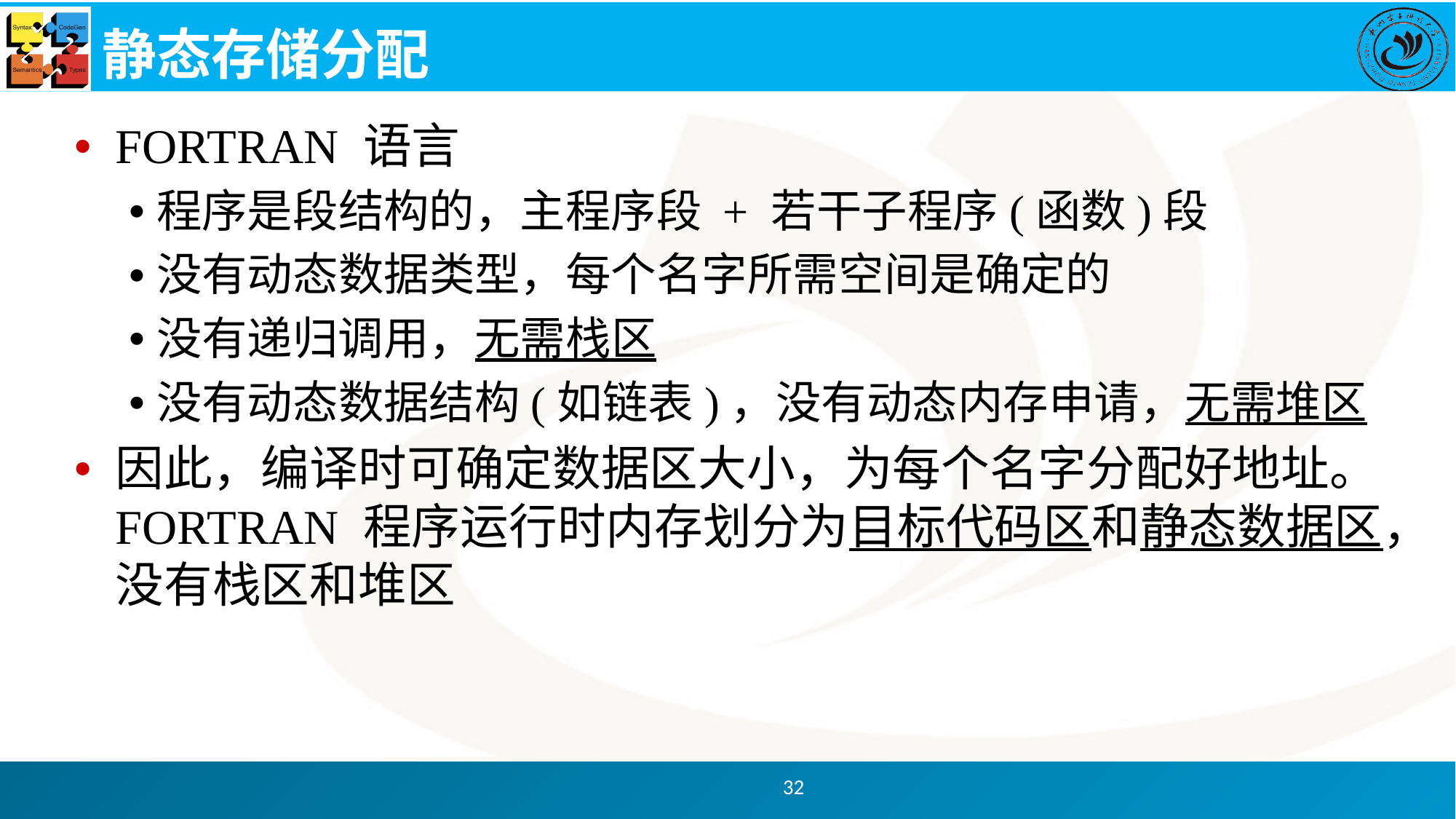

# 静态存储分配
FORTRAN 语言
程序是段结构的，主程序段 + 若干子程序(函数)段
没有动态数据类型，每个名字所需空间是确定的
没有递归调用，无需栈区
没有动态数据结构(如链表)，没有动态内存申请，无需堆区
因此，编译时可确定数据区大小，为每个名字分配好地址。FORTRAN 程序运行时内存划分为目标代码区和静态数据区，没有栈区和堆区
32